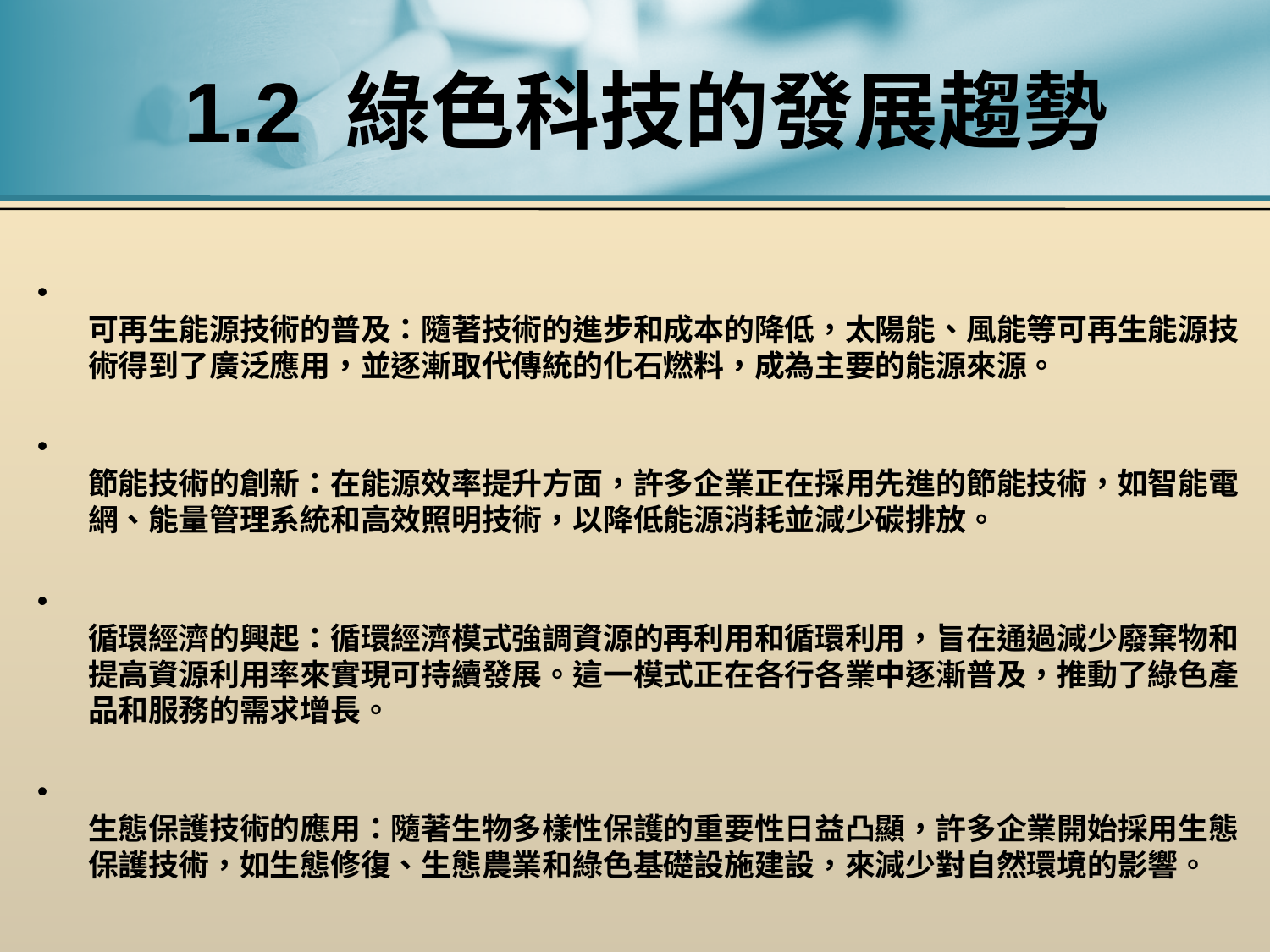

# 1.2 綠色科技的發展趨勢

可再生能源技術的普及：隨著技術的進步和成本的降低，太陽能、風能等可再生能源技術得到了廣泛應用，並逐漸取代傳統的化石燃料，成為主要的能源來源。
節能技術的創新：在能源效率提升方面，許多企業正在採用先進的節能技術，如智能電網、能量管理系統和高效照明技術，以降低能源消耗並減少碳排放。
循環經濟的興起：循環經濟模式強調資源的再利用和循環利用，旨在通過減少廢棄物和提高資源利用率來實現可持續發展。這一模式正在各行各業中逐漸普及，推動了綠色產品和服務的需求增長。
生態保護技術的應用：隨著生物多樣性保護的重要性日益凸顯，許多企業開始採用生態保護技術，如生態修復、生態農業和綠色基礎設施建設，來減少對自然環境的影響。